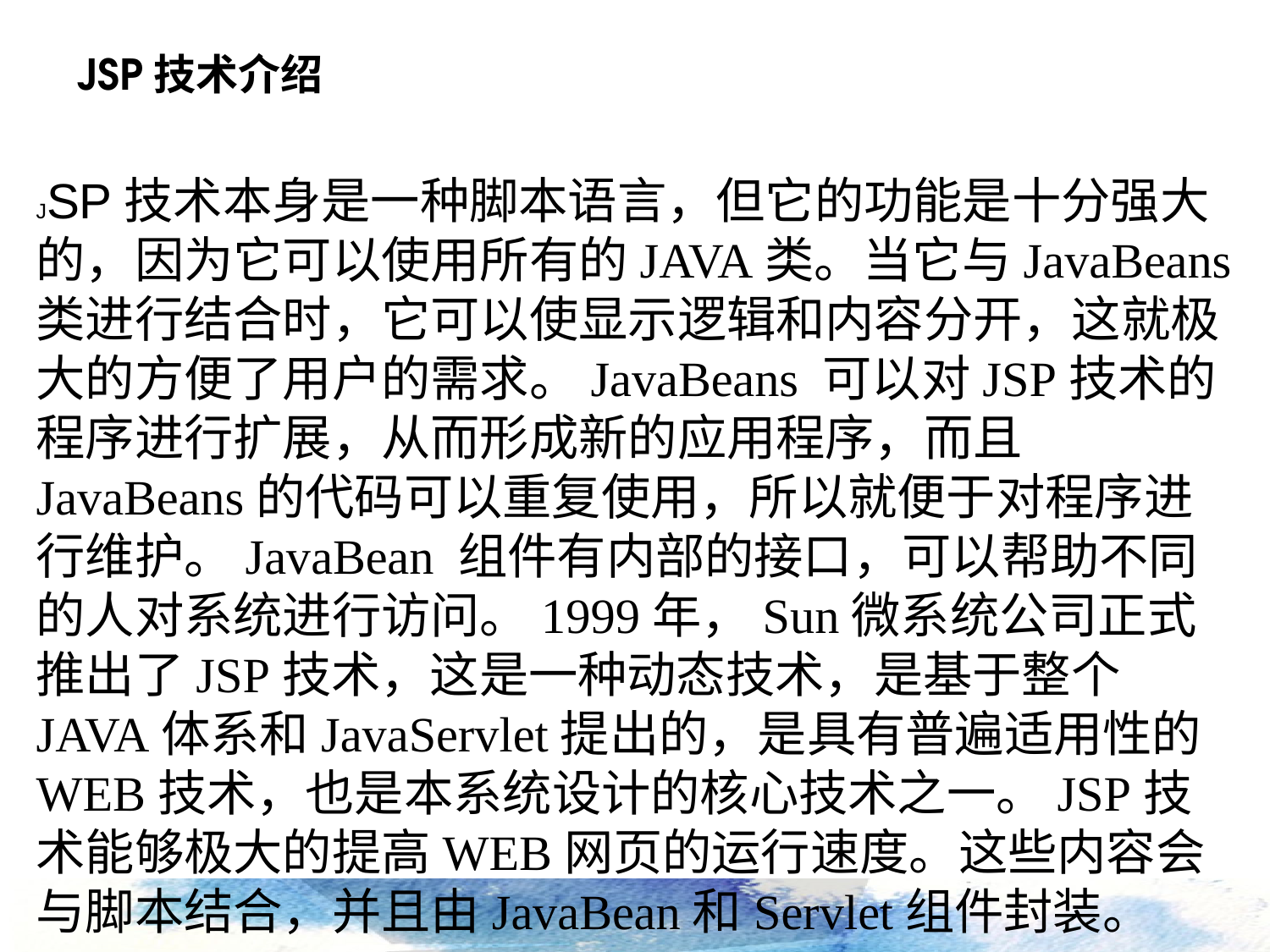

JSP技术介绍
JSP技术本身是一种脚本语言，但它的功能是十分强大的，因为它可以使用所有的JAVA类。当它与JavaBeans 类进行结合时，它可以使显示逻辑和内容分开，这就极大的方便了用户的需求。JavaBeans 可以对JSP技术的程序进行扩展，从而形成新的应用程序，而且JavaBeans的代码可以重复使用，所以就便于对程序进行维护。JavaBean 组件有内部的接口，可以帮助不同的人对系统进行访问。1999年，Sun微系统公司正式推出了JSP技术，这是一种动态技术，是基于整个JAVA体系和JavaServlet提出的，是具有普遍适用性的WEB技术，也是本系统设计的核心技术之一。JSP技术能够极大的提高WEB网页的运行速度。这些内容会与脚本结合，并且由JavaBean和Servlet组件封装。